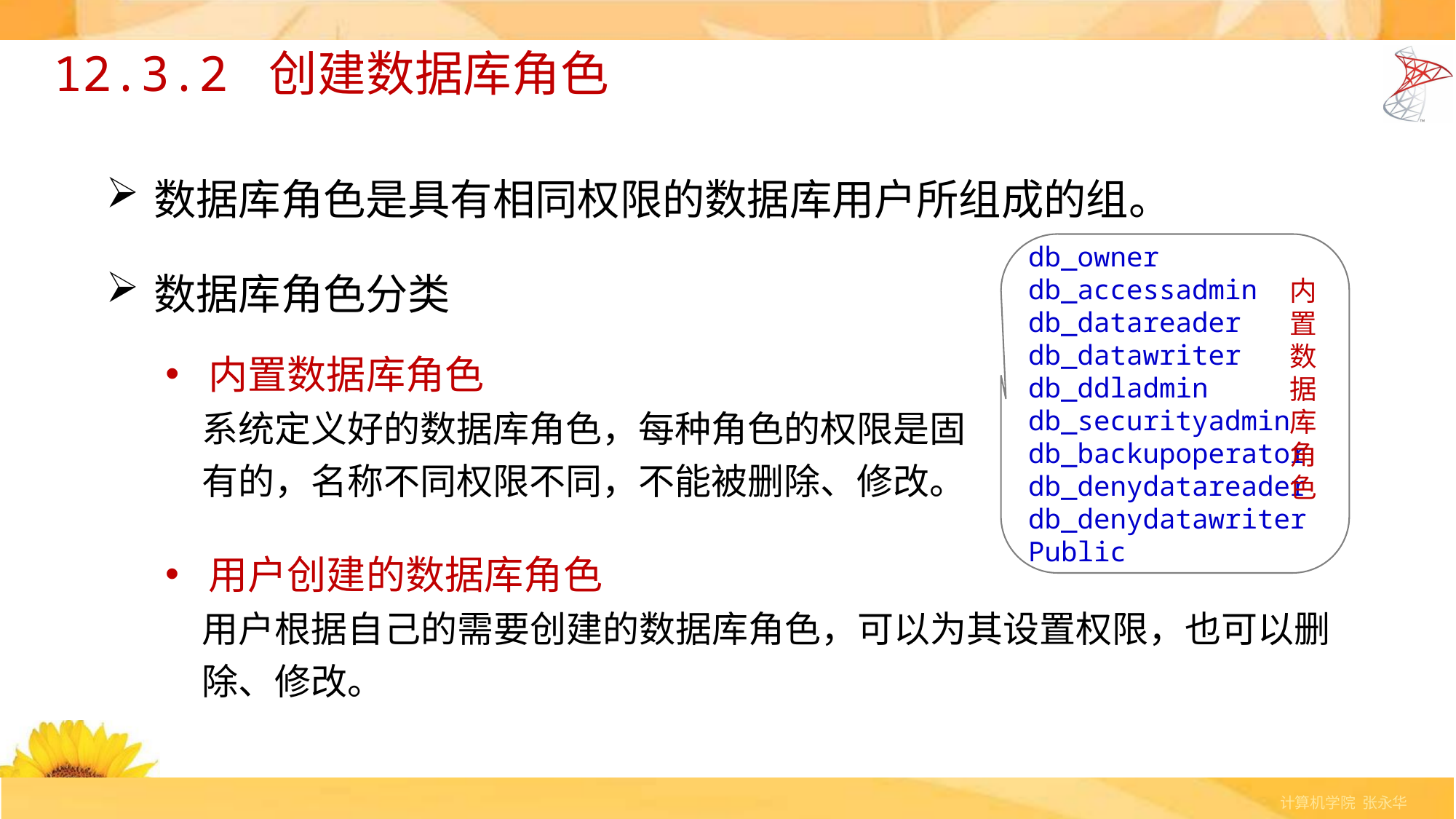

# 12.3.2 创建数据库角色
数据库角色是具有相同权限的数据库用户所组成的组。
数据库角色分类
db_owner
db_accessadmin
db_datareader
db_datawriter
db_ddladmin
db_securityadmin
db_backupoperator
db_denydatareader
db_denydatawriter
Public
内置数据库角色
内置数据库角色
系统定义好的数据库角色，每种角色的权限是固有的，名称不同权限不同，不能被删除、修改。
用户创建的数据库角色
用户根据自己的需要创建的数据库角色，可以为其设置权限，也可以删除、修改。